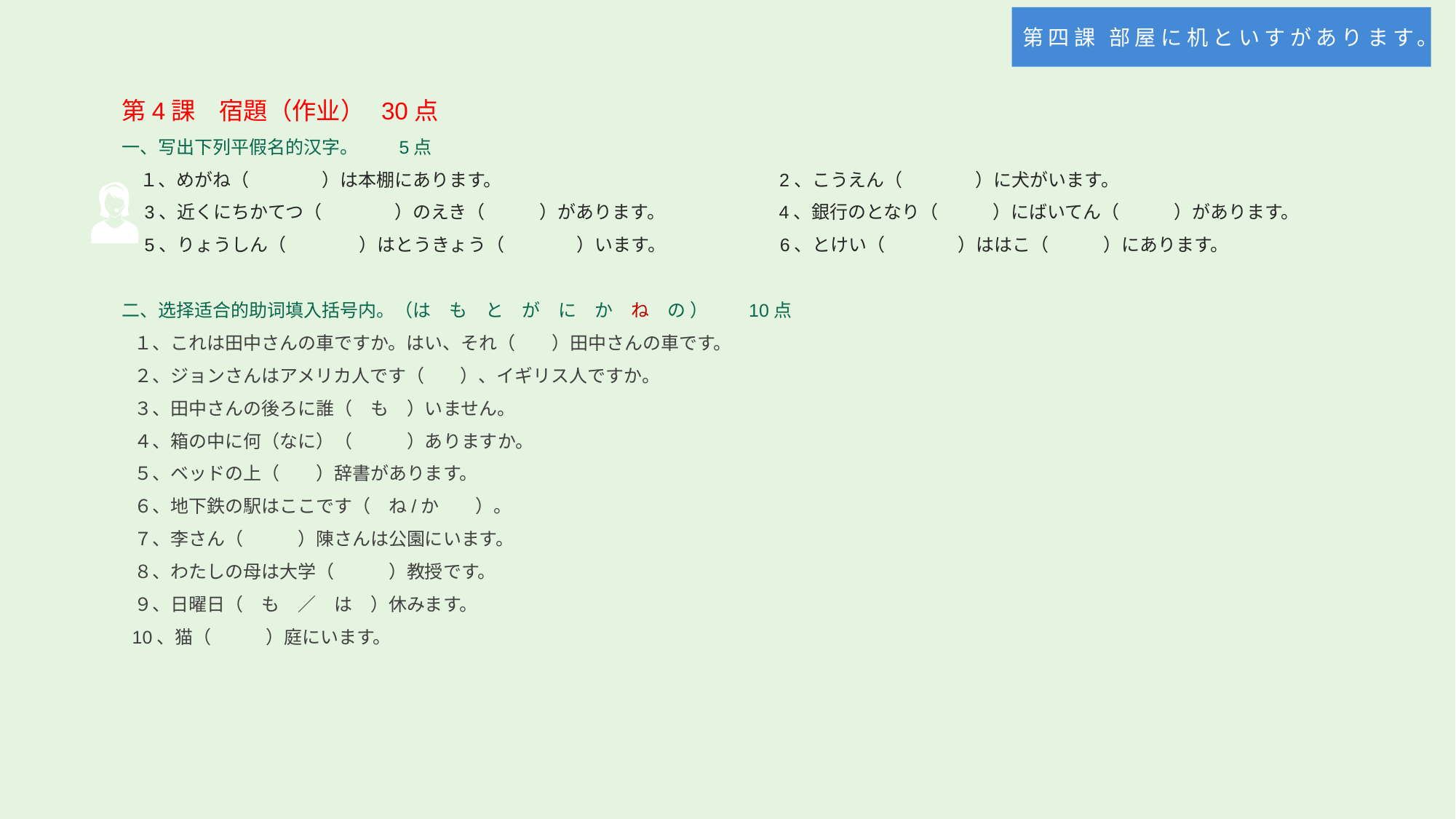

第四課 部屋に机といすがあります。
第4課　宿題（作业）  30点
一、写出下列平假名的汉字。　　5点
　１、めがね（　　　　）は本棚にあります。　　　　　　　　　　　　　　　2、こうえん（　　　　）に犬がいます。
　3、近くにちかてつ（　　　　）のえき（　　　）があります。　　　　　　4、銀行のとなり（　　　）にばいてん（　　　）があります。
　5、りょうしん（　　　　）はとうきょう（　　　　）います。　　　　　　6、とけい（　　　　）ははこ（　　　）にあります。

二、选择适合的助词填入括号内。（は　も　と　が　に　か　ね　の ）　　10点
  １、これは田中さんの車ですか。はい、それ（　　）田中さんの車です。
  ２、ジョンさんはアメリカ人です（　　）、イギリス人ですか。
  ３、田中さんの後ろに誰（　も　）いません。
  ４、箱の中に何（なに）（　　　）ありますか。
  ５、ベッドの上（　　）辞書があります。
  ６、地下鉄の駅はここです（　ね/か　　）。
  ７、李さん（　　　）陳さんは公園にいます。
  ８、わたしの母は大学（　　　）教授です。
  ９、日曜日（　も　／　は　）休みます。
  10、猫（　　　）庭にいます。